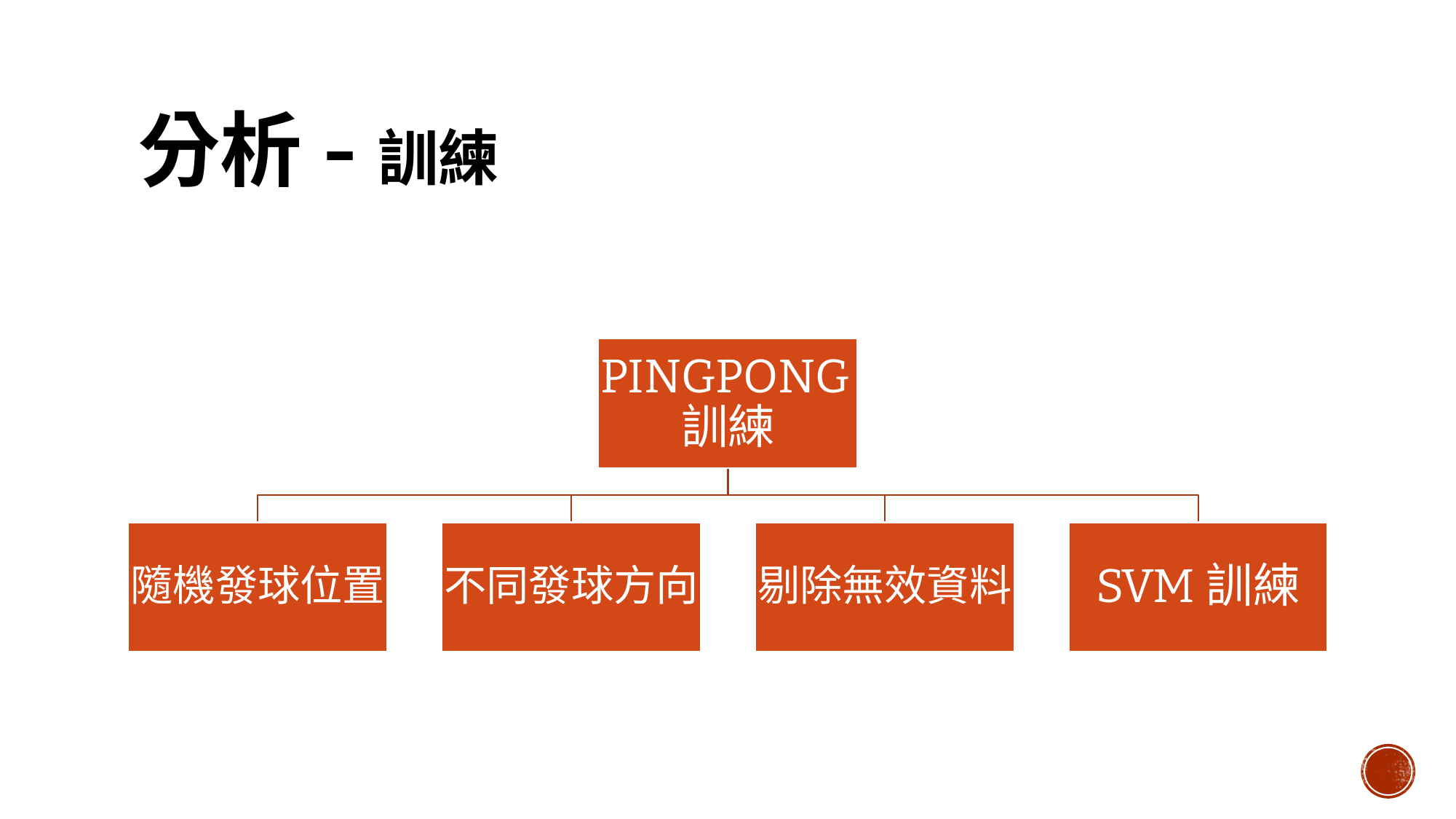

# 分析-訓練
PINGPONG訓練
隨機發球位置
不同發球方向
剔除無效資料
SVM訓練